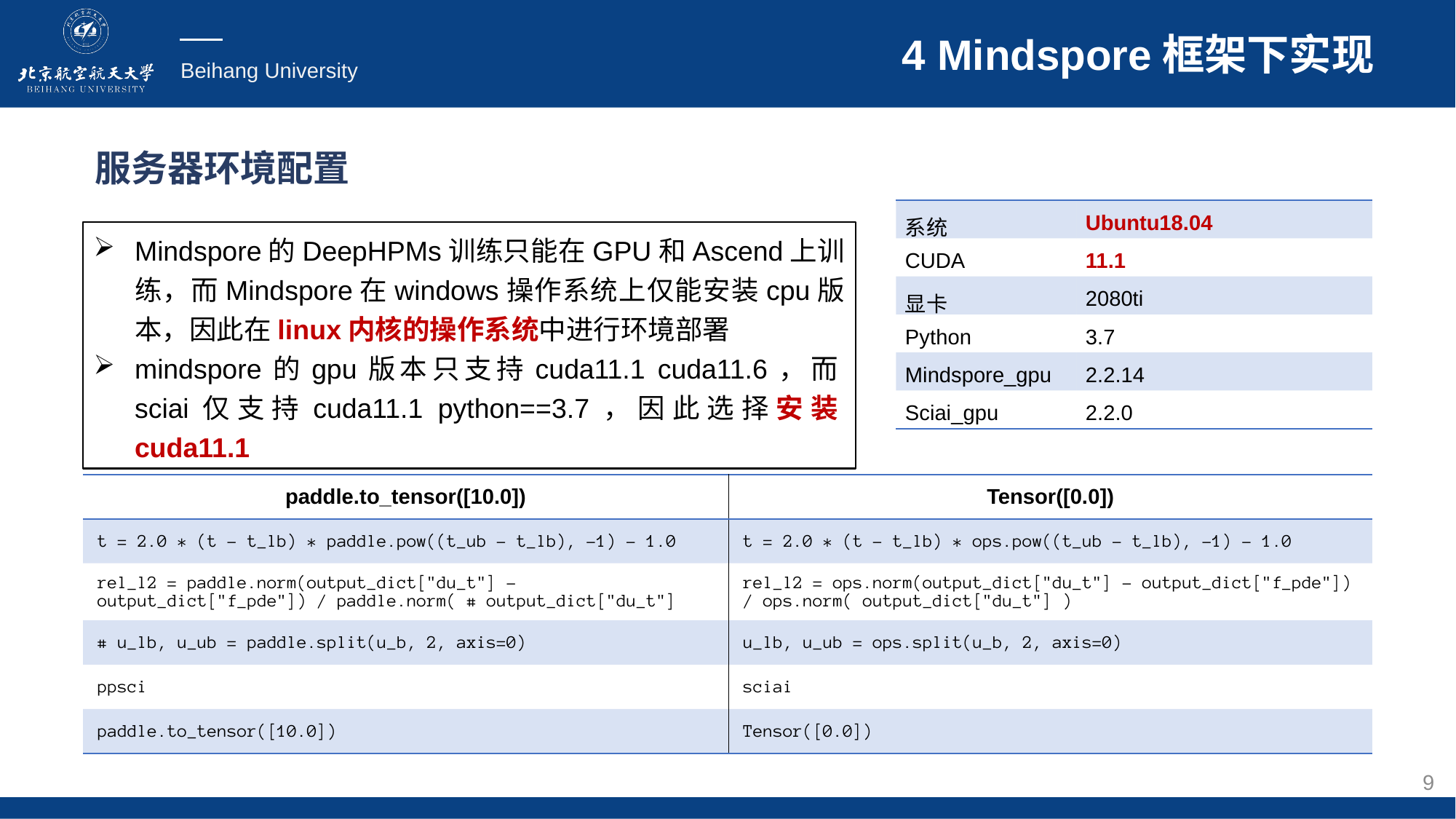

# 4 Mindspore框架下实现
服务器环境配置
| 系统 | Ubuntu18.04 |
| --- | --- |
| CUDA | 11.1 |
| 显卡 | 2080ti |
| Python | 3.7 |
| Mindspore\_gpu | 2.2.14 |
| Sciai\_gpu | 2.2.0 |
Mindspore的DeepHPMs训练只能在GPU和Ascend上训练，而Mindspore在windows操作系统上仅能安装cpu版本，因此在linux内核的操作系统中进行环境部署
mindspore的gpu版本只支持cuda11.1 cuda11.6，而sciai仅支持cuda11.1 python==3.7，因此选择安装cuda11.1
| paddle.to\_tensor([10.0]) | Tensor([0.0]) |
| --- | --- |
| t = 2.0 \* (t - t\_lb) \* paddle.pow((t\_ub - t\_lb), -1) - 1.0 | t = 2.0 \* (t - t\_lb) \* ops.pow((t\_ub - t\_lb), -1) - 1.0 |
| rel\_l2 = paddle.norm(output\_dict["du\_t"] - output\_dict["f\_pde"]) / paddle.norm( # output\_dict["du\_t"] | rel\_l2 = ops.norm(output\_dict["du\_t"] - output\_dict["f\_pde"]) / ops.norm( output\_dict["du\_t"] ) |
| # u\_lb, u\_ub = paddle.split(u\_b, 2, axis=0) | u\_lb, u\_ub = ops.split(u\_b, 2, axis=0) |
| ppsci | sciai |
| paddle.to\_tensor([10.0]) | Tensor([0.0]) |
9